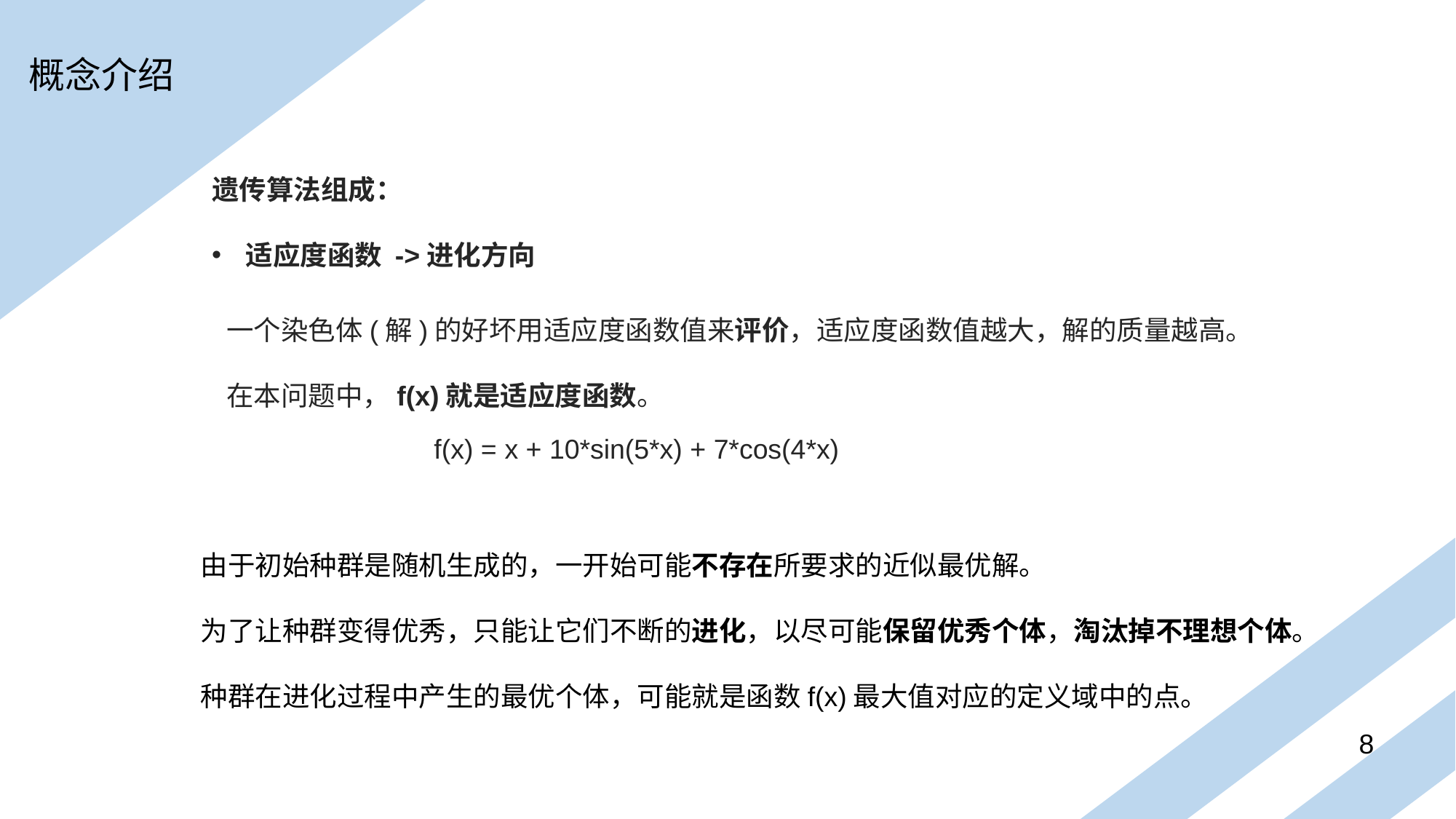

概念介绍
遗传算法组成：

适应度函数 ->进化方向

一个染色体(解)的好坏用适应度函数值来评价，适应度函数值越大，解的质量越高。

在本问题中，f(x)就是适应度函数。
f(x) = x + 10*sin(5*x) + 7*cos(4*x)
由于初始种群是随机生成的，一开始可能不存在所要求的近似最优解。

为了让种群变得优秀，只能让它们不断的进化，以尽可能保留优秀个体，淘汰掉不理想个体。

种群在进化过程中产生的最优个体，可能就是函数f(x)最大值对应的定义域中的点。

8